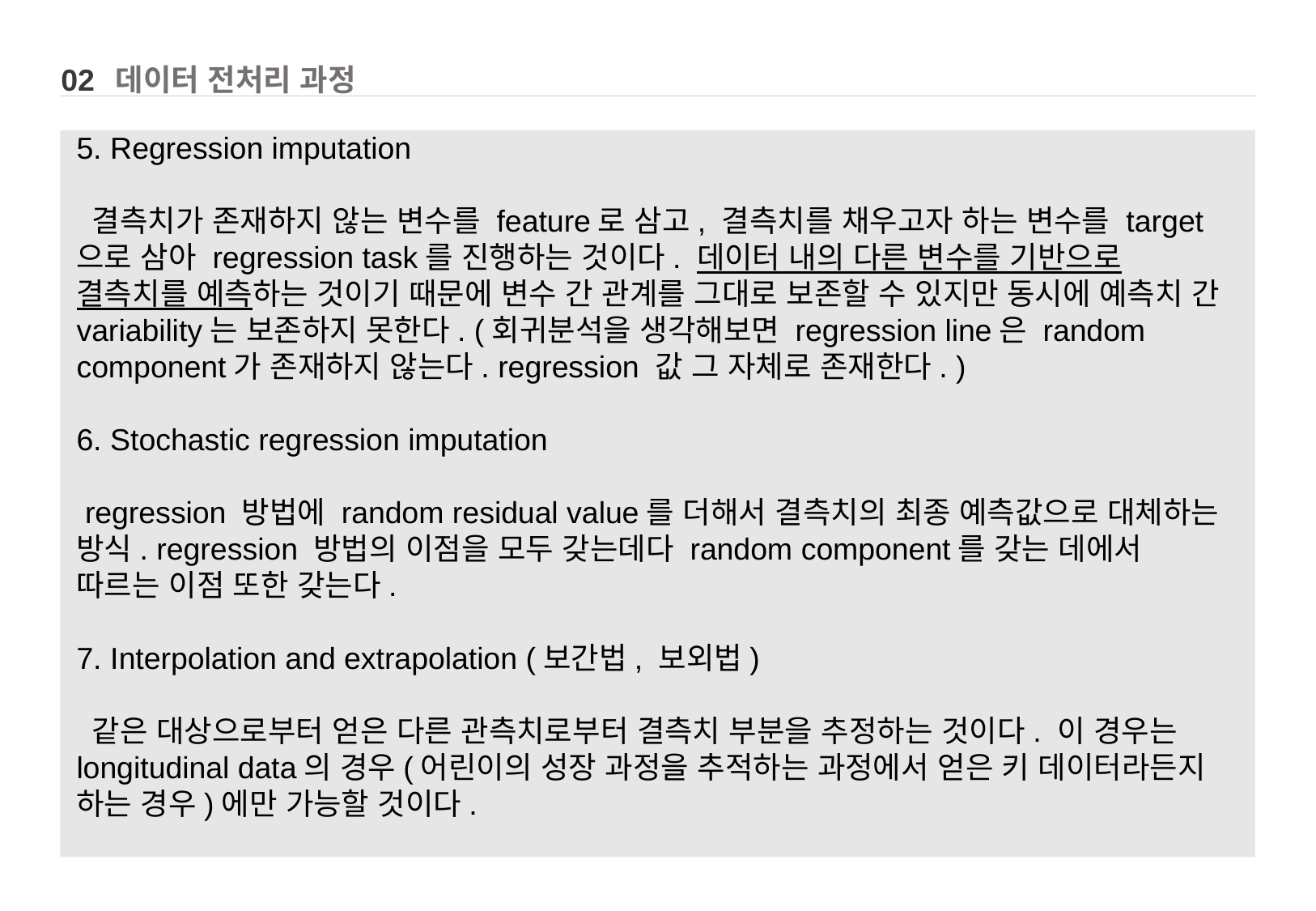

5. Regression imputation

 결측치가 존재하지 않는 변수를 feature로 삼고, 결측치를 채우고자 하는 변수를 target으로 삼아 regression task를 진행하는 것이다. 데이터 내의 다른 변수를 기반으로 결측치를 예측하는 것이기 때문에 변수 간 관계를 그대로 보존할 수 있지만 동시에 예측치 간 variability는 보존하지 못한다. (회귀분석을 생각해보면 regression line은 random component가 존재하지 않는다. regression 값 그 자체로 존재한다. )

6. Stochastic regression imputation

 regression 방법에 random residual value를 더해서 결측치의 최종 예측값으로 대체하는 방식. regression 방법의 이점을 모두 갖는데다 random component를 갖는 데에서 따르는 이점 또한 갖는다.

7. Interpolation and extrapolation (보간법, 보외법)

 같은 대상으로부터 얻은 다른 관측치로부터 결측치 부분을 추정하는 것이다. 이 경우는 longitudinal data의 경우(어린이의 성장 과정을 추적하는 과정에서 얻은 키 데이터라든지 하는 경우)에만 가능할 것이다.
02 데이터 전처리 과정